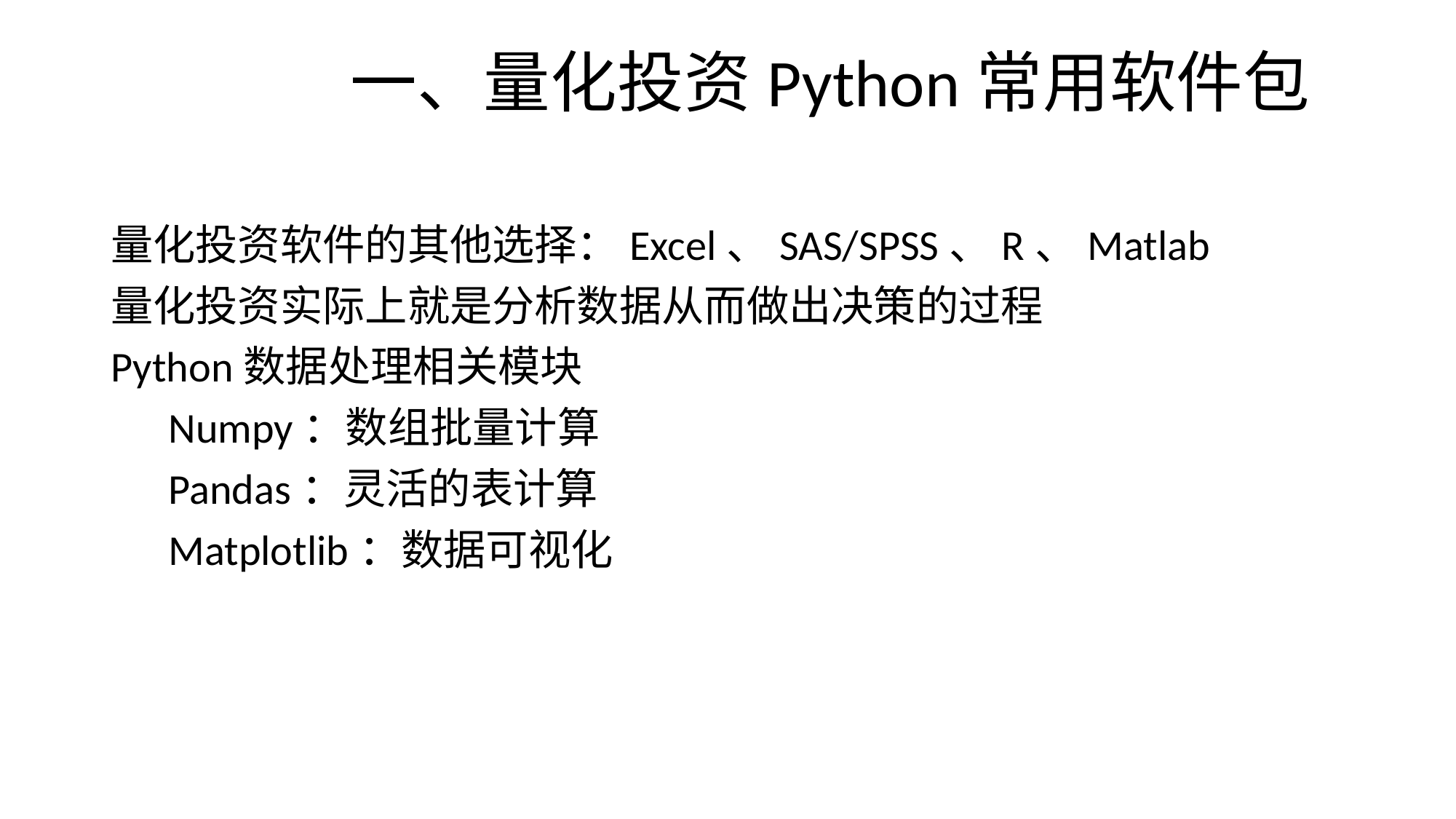

一、量化投资Python常用软件包
量化投资软件的其他选择：Excel、SAS/SPSS、R、Matlab
量化投资实际上就是分析数据从而做出决策的过程
Python数据处理相关模块
      Numpy：数组批量计算
      Pandas：灵活的表计算
      Matplotlib：数据可视化